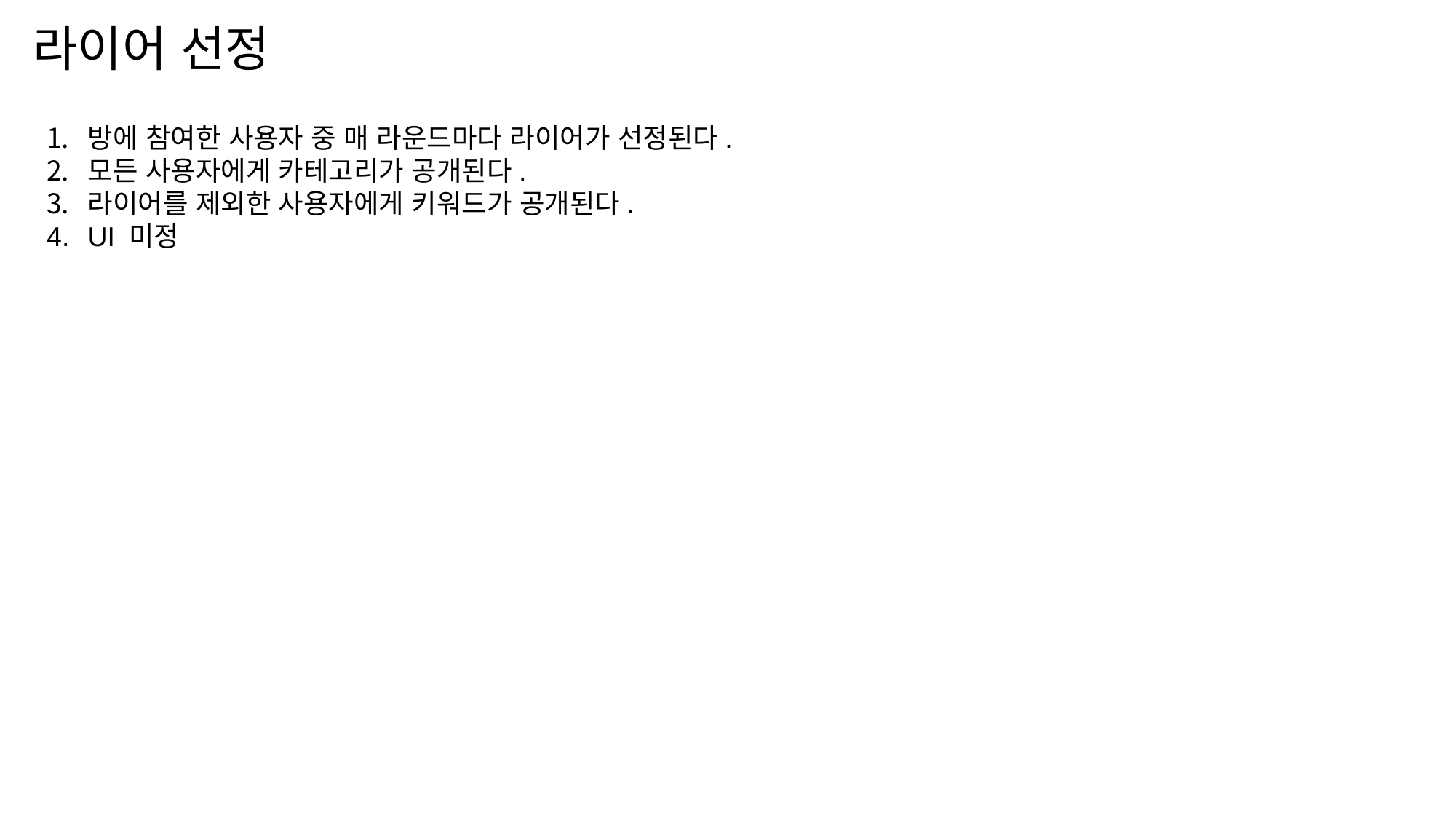

# 라이어 선정
방에 참여한 사용자 중 매 라운드마다 라이어가 선정된다.
모든 사용자에게 카테고리가 공개된다.
라이어를 제외한 사용자에게 키워드가 공개된다.
UI 미정